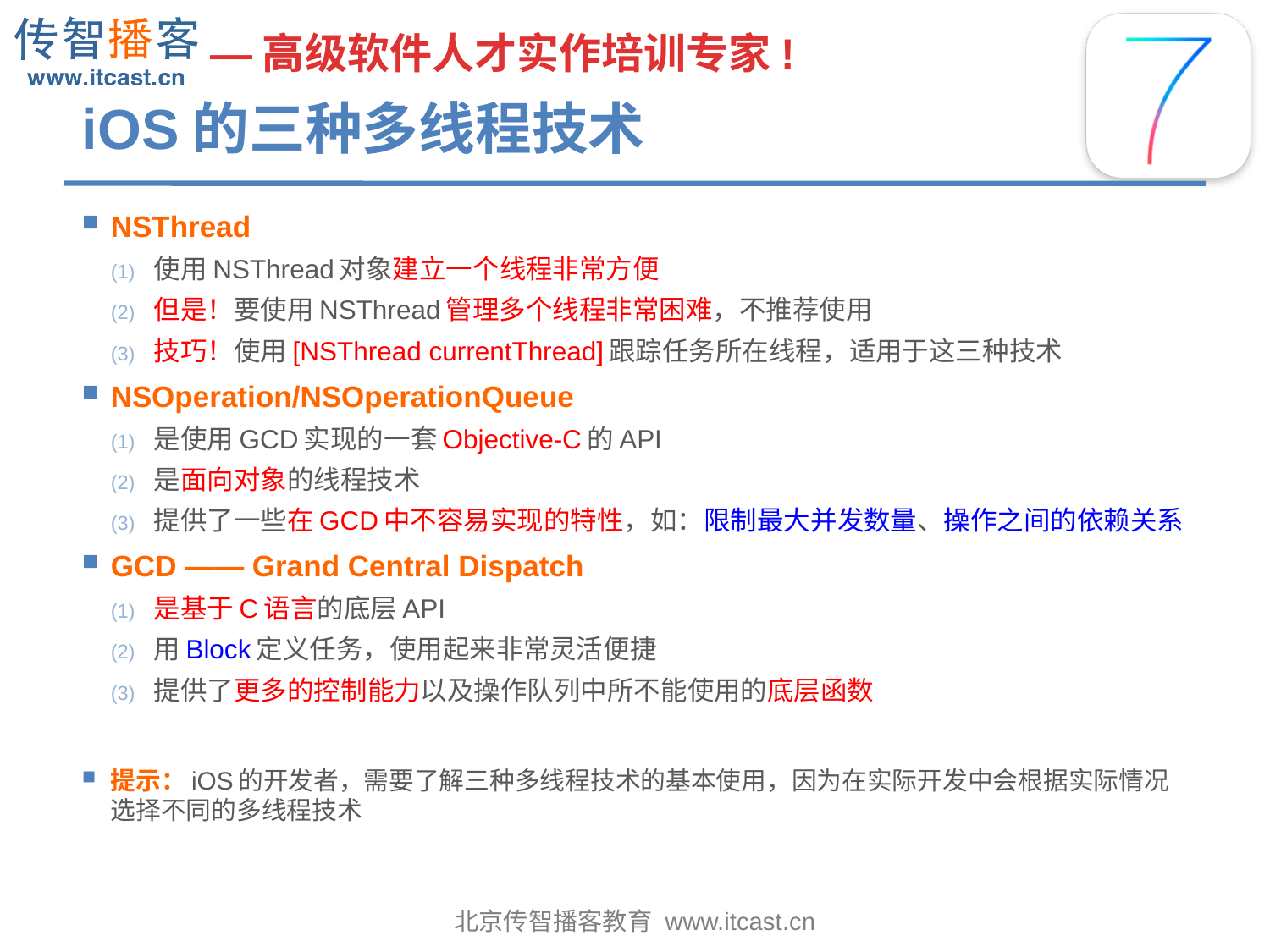

# iOS的三种多线程技术
NSThread
使用NSThread对象建立一个线程非常方便
但是！要使用NSThread管理多个线程非常困难，不推荐使用
技巧！使用[NSThread currentThread]跟踪任务所在线程，适用于这三种技术
NSOperation/NSOperationQueue
是使用GCD实现的一套Objective-C的API
是面向对象的线程技术
提供了一些在GCD中不容易实现的特性，如：限制最大并发数量、操作之间的依赖关系
GCD —— Grand Central Dispatch
是基于C语言的底层API
用Block定义任务，使用起来非常灵活便捷
提供了更多的控制能力以及操作队列中所不能使用的底层函数

提示：iOS的开发者，需要了解三种多线程技术的基本使用，因为在实际开发中会根据实际情况选择不同的多线程技术